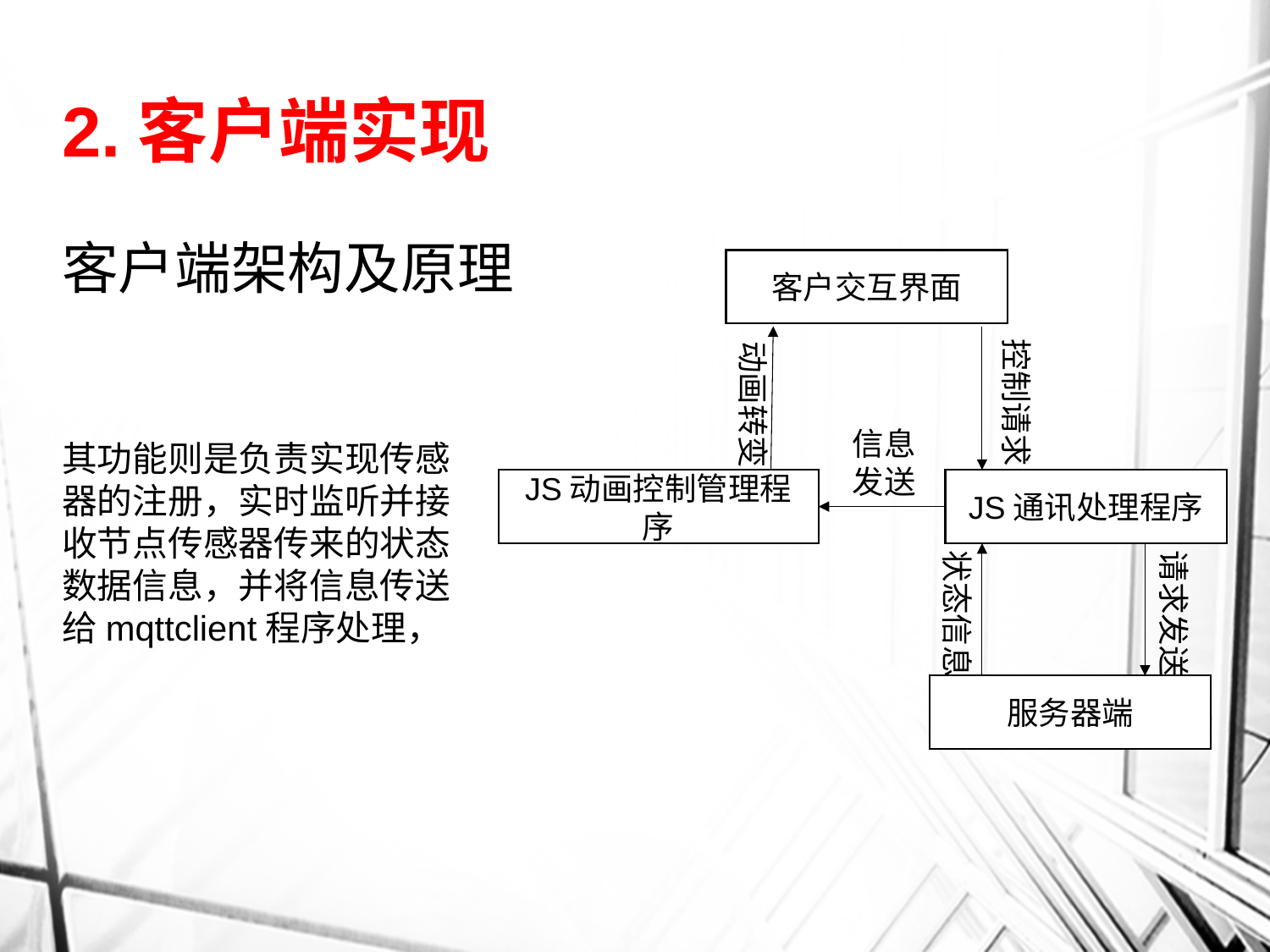

2.客户端实现
客户端架构及原理
客户交互界面
JS通讯处理程序
服务器端
JS动画控制管理程序
控制请求
动画转变
信息发送
请求发送
状态信息

其功能则是负责实现传感器的注册，实时监听并接收节点传感器传来的状态数据信息，并将信息传送给mqttclient程序处理，